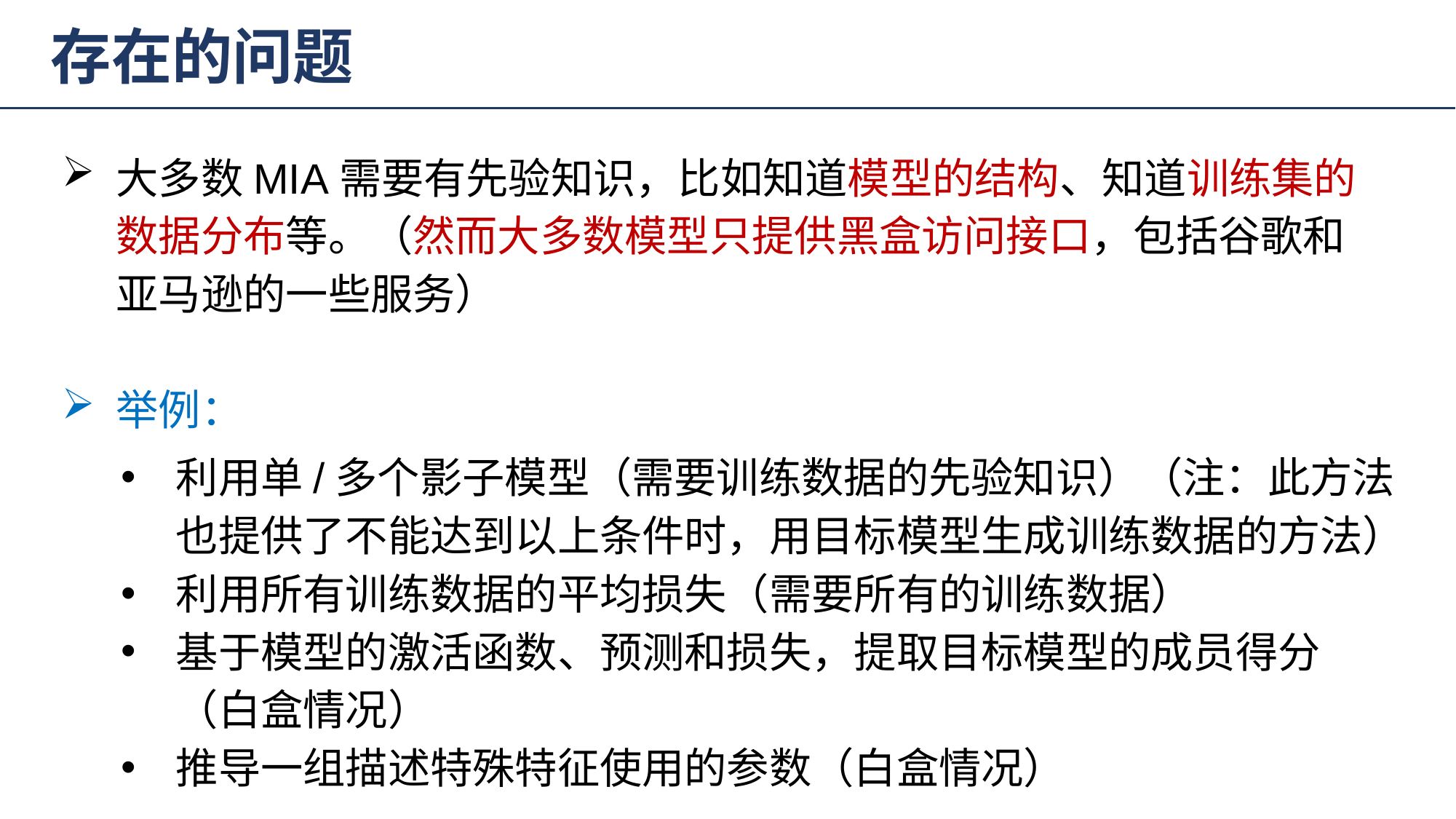

存在的问题
大多数MIA需要有先验知识，比如知道模型的结构、知道训练集的数据分布等。（然而大多数模型只提供黑盒访问接口，包括谷歌和亚马逊的一些服务）

举例：
利用单/多个影子模型（需要训练数据的先验知识）（注：此方法也提供了不能达到以上条件时，用目标模型生成训练数据的方法）
利用所有训练数据的平均损失（需要所有的训练数据）
基于模型的激活函数、预测和损失，提取目标模型的成员得分  （白盒情况）
推导一组描述特殊特征使用的参数（白盒情况）